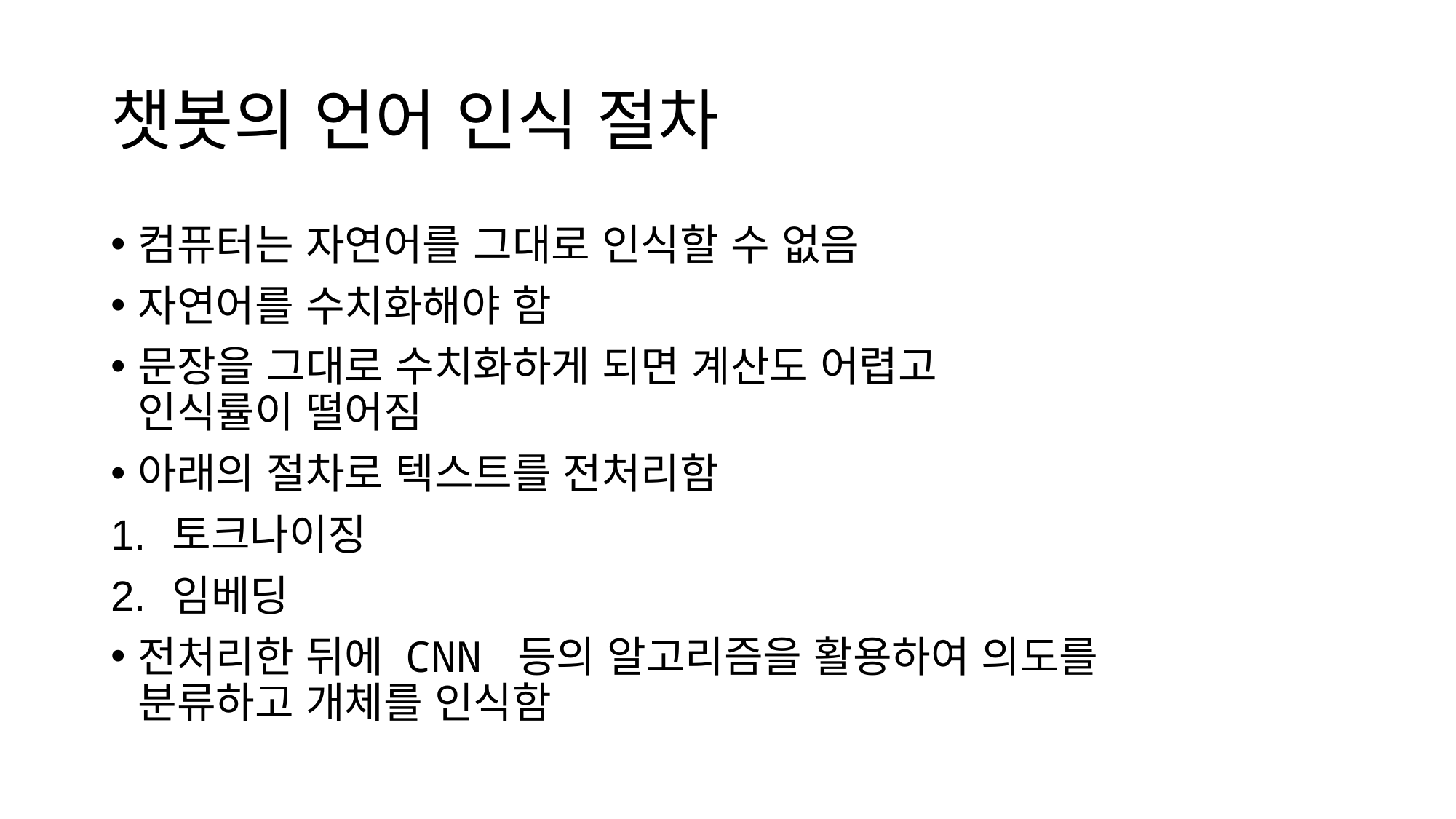

# 챗봇의 언어 인식 절차
컴퓨터는 자연어를 그대로 인식할 수 없음
자연어를 수치화해야 함
문장을 그대로 수치화하게 되면 계산도 어렵고
인식률이 떨어짐
아래의 절차로 텍스트를 전처리함
토크나이징
임베딩
전처리한 뒤에 CNN 등의 알고리즘을 활용하여 의도를
분류하고 개체를 인식함